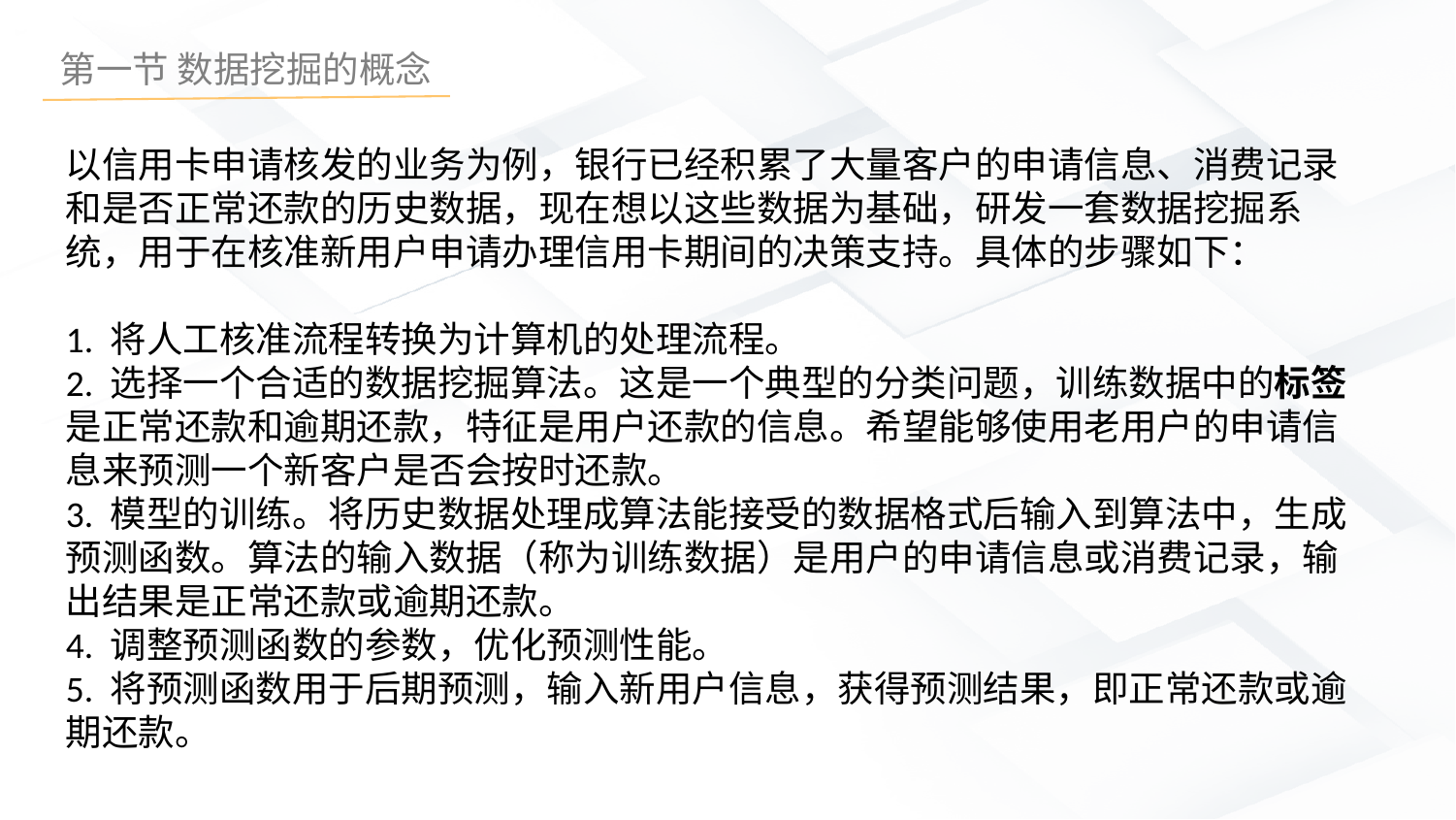

以信用卡申请核发的业务为例，银行已经积累了大量客户的申请信息、消费记录和是否正常还款的历史数据，现在想以这些数据为基础，研发一套数据挖掘系统，用于在核准新用户申请办理信用卡期间的决策支持。具体的步骤如下：

1. 将人工核准流程转换为计算机的处理流程。
2. 选择一个合适的数据挖掘算法。这是一个典型的分类问题，训练数据中的标签是正常还款和逾期还款，特征是用户还款的信息。希望能够使用老用户的申请信息来预测一个新客户是否会按时还款。
3. 模型的训练。将历史数据处理成算法能接受的数据格式后输入到算法中，生成预测函数。算法的输入数据（称为训练数据）是用户的申请信息或消费记录，输出结果是正常还款或逾期还款。
4. 调整预测函数的参数，优化预测性能。
5. 将预测函数用于后期预测，输入新用户信息，获得预测结果，即正常还款或逾期还款。